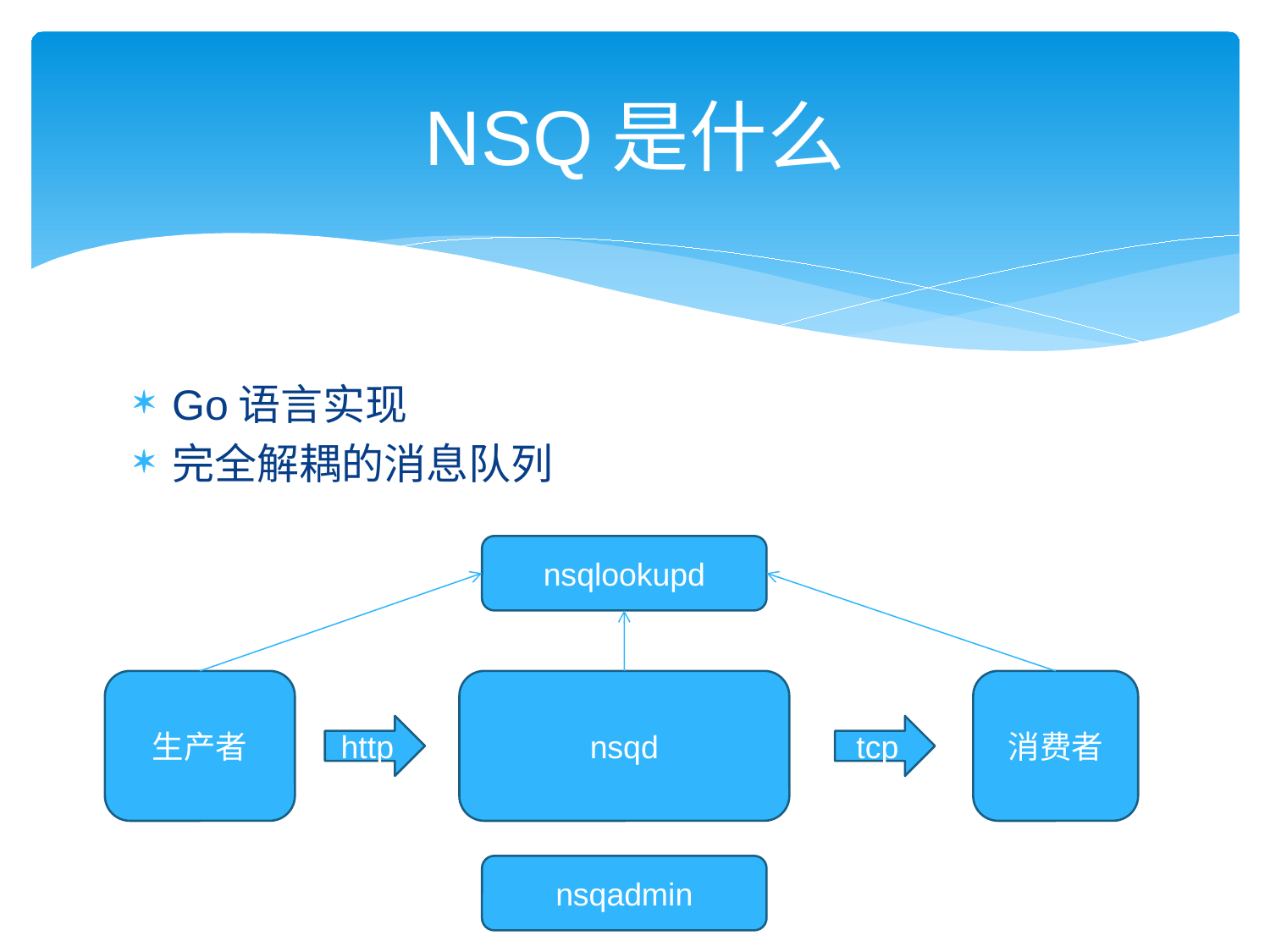

# NSQ是什么
Go语言实现
完全解耦的消息队列
nsqlookupd
生产者
nsqd
消费者
http
tcp
nsqadmin